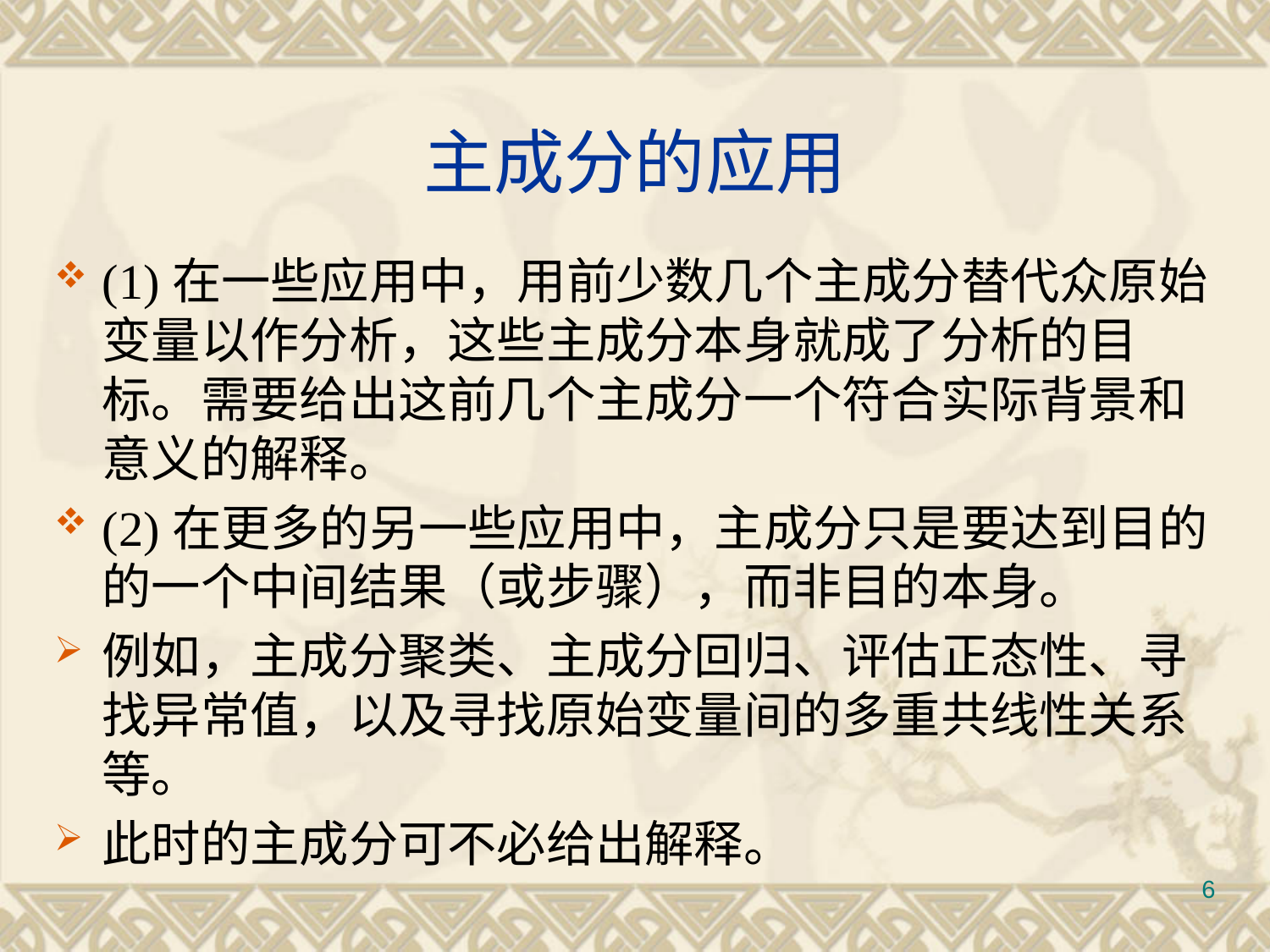

# 主成分的应用
(1)在一些应用中，用前少数几个主成分替代众原始变量以作分析，这些主成分本身就成了分析的目标。需要给出这前几个主成分一个符合实际背景和意义的解释。
(2)在更多的另一些应用中，主成分只是要达到目的的一个中间结果（或步骤），而非目的本身。
例如，主成分聚类、主成分回归、评估正态性、寻找异常值，以及寻找原始变量间的多重共线性关系等。
此时的主成分可不必给出解释。
6